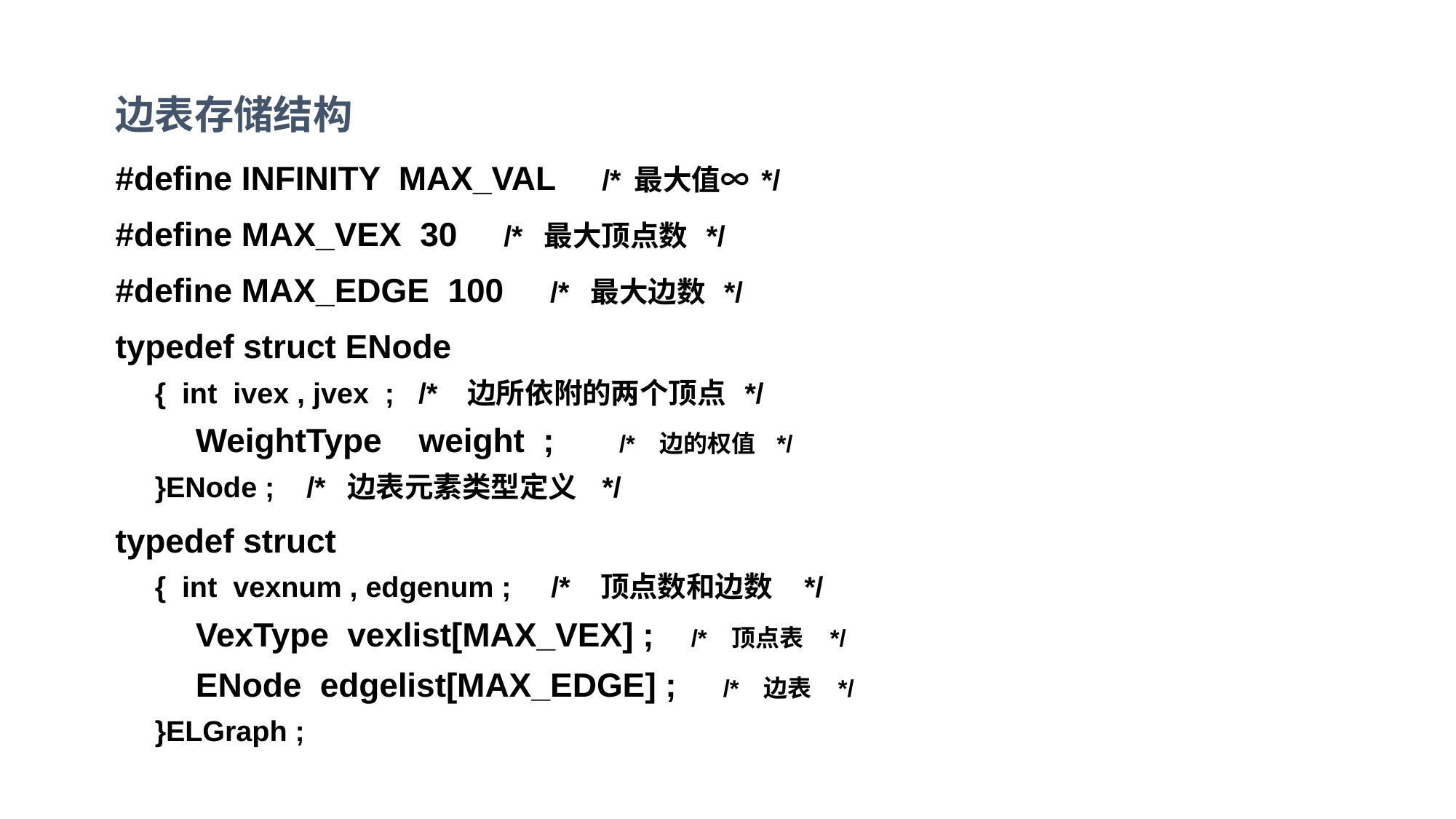

边表存储结构
#define INFINITY  MAX_VAL     /* 最大值∞ */
#define MAX_VEX  30     /*  最大顶点数  */
#define MAX_EDGE  100     /*  最大边数  */
typedef struct ENode
{  int  ivex , jvex  ;   /*   边所依附的两个顶点  */
WeightType    weight  ;       /*   边的权值   */
}ENode ;    /*  边表元素类型定义   */
typedef struct
{  int  vexnum , edgenum ;     /*   顶点数和边数    */
VexType  vexlist[MAX_VEX] ;    /*   顶点表    */
ENode  edgelist[MAX_EDGE] ;     /*   边表    */
}ELGraph ;